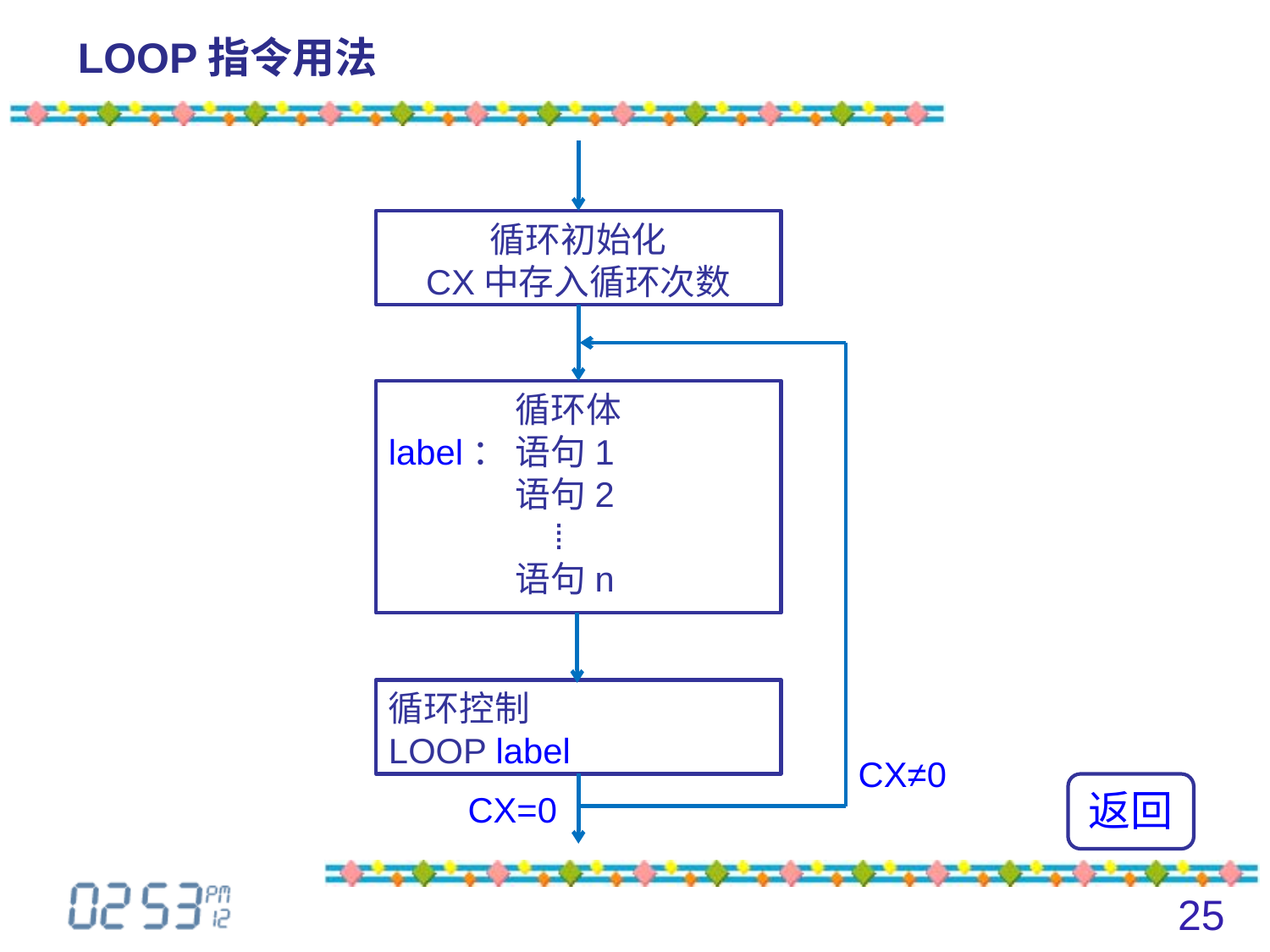

# LOOP指令用法
循环初始化
CX中存入循环次数
	循环体
label：	语句1
	语句2
                 ⁞
	语句n
循环控制
LOOP label
CX≠0
返回
CX=0